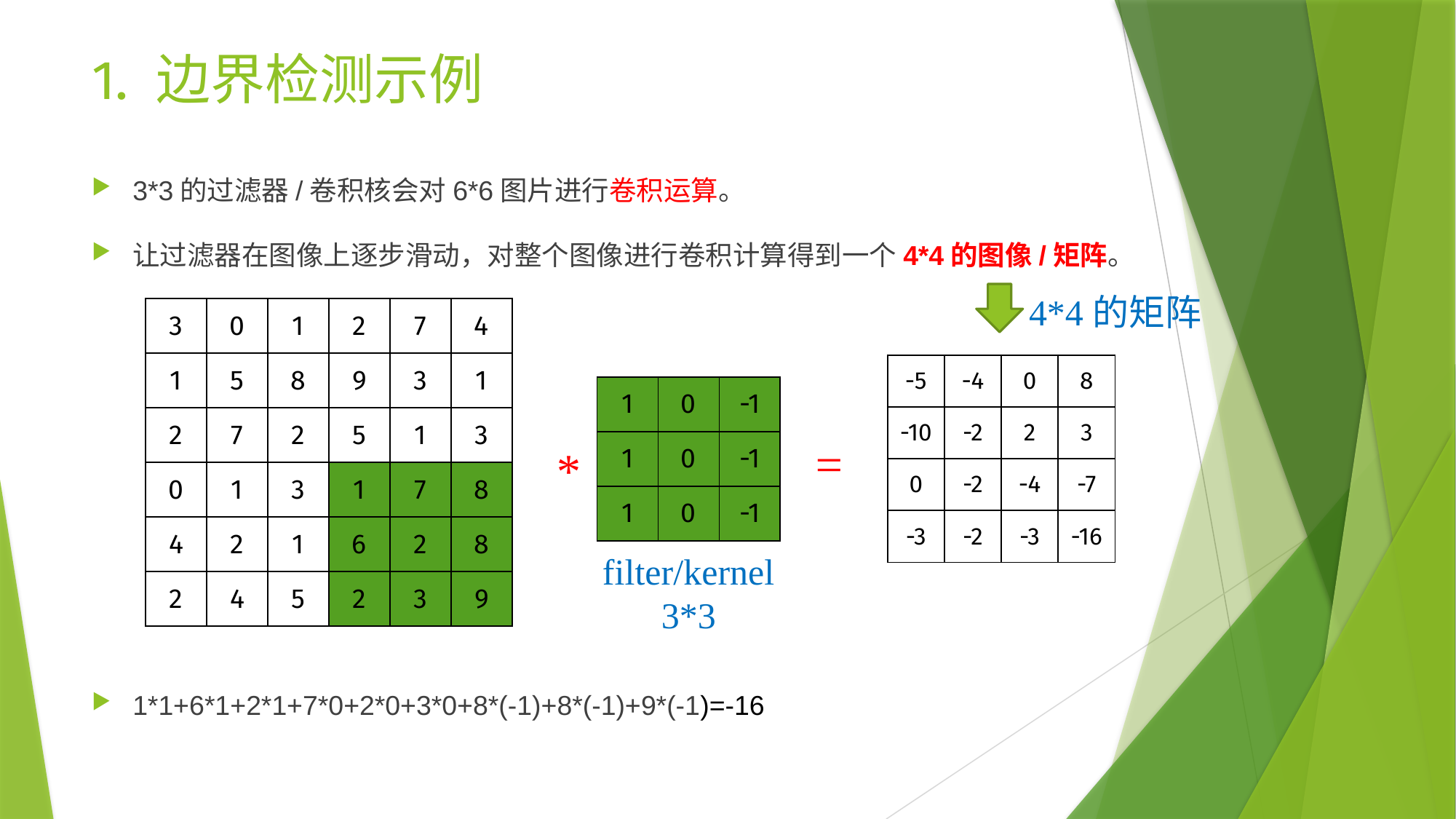

# 1. 边界检测示例
3*3的过滤器/卷积核会对6*6图片进行卷积运算。
让过滤器在图像上逐步滑动，对整个图像进行卷积计算得到一个4*4的图像/矩阵。

1*1+6*1+2*1+7*0+2*0+3*0+8*(-1)+8*(-1)+9*(-1)=-16

4*4的矩阵
| 3 | 0 | 1 | 2 | 7 | 4 |
| --- | --- | --- | --- | --- | --- |
| 1 | 5 | 8 | 9 | 3 | 1 |
| 2 | 7 | 2 | 5 | 1 | 3 |
| 0 | 1 | 3 | 1 | 7 | 8 |
| 4 | 2 | 1 | 6 | 2 | 8 |
| 2 | 4 | 5 | 2 | 3 | 9 |
| -5 | -4 | 0 | 8 |
| --- | --- | --- | --- |
| -10 | -2 | 2 | 3 |
| 0 | -2 | -4 | -7 |
| -3 | -2 | -3 | -16 |
| 1 | 0 | -1 |
| --- | --- | --- |
| 1 | 0 | -1 |
| 1 | 0 | -1 |
=
*
filter/kernel
3*3